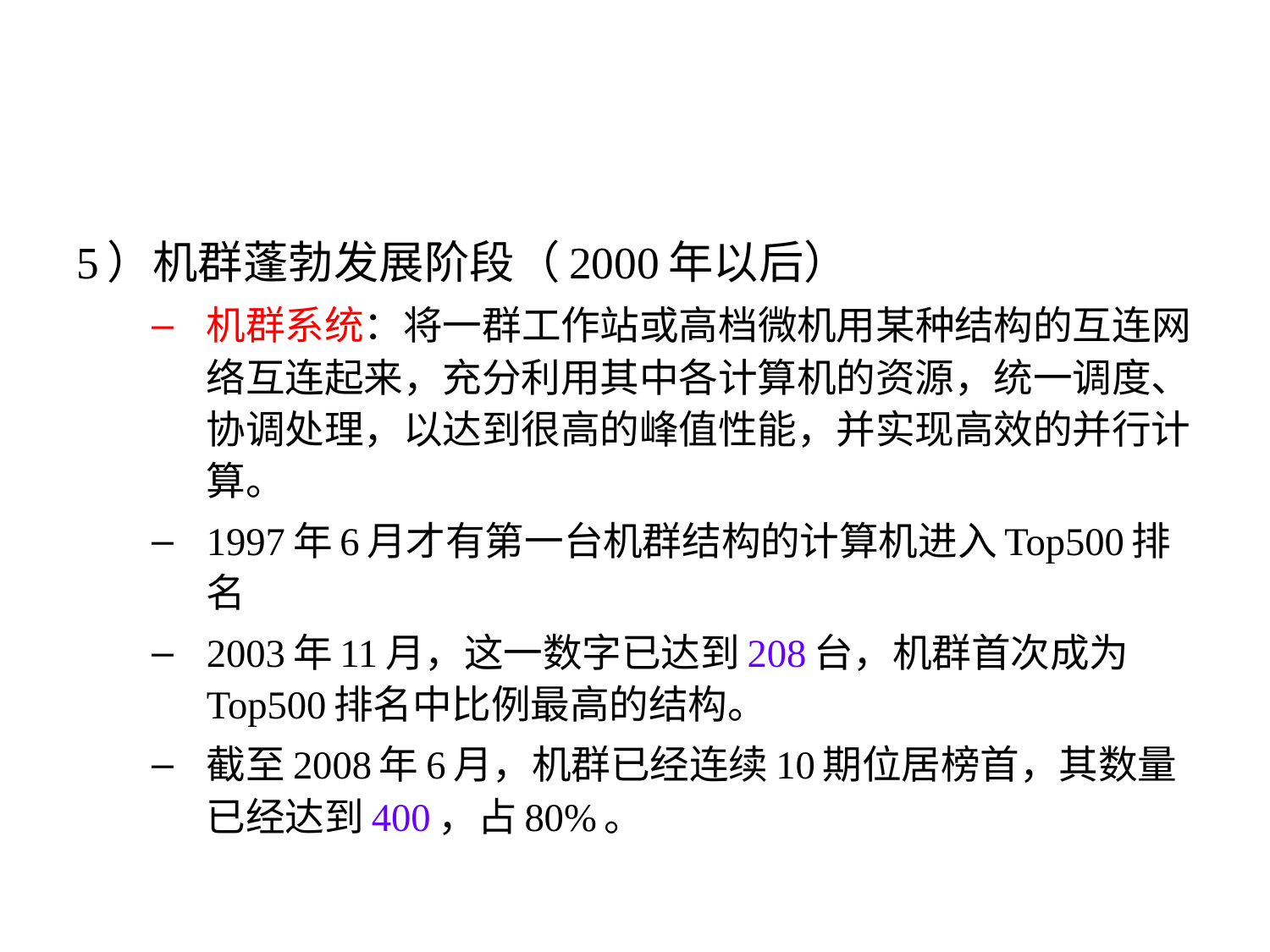

5）机群蓬勃发展阶段（2000年以后）
机群系统：将一群工作站或高档微机用某种结构的互连网络互连起来，充分利用其中各计算机的资源，统一调度、协调处理，以达到很高的峰值性能，并实现高效的并行计算。
1997年6月才有第一台机群结构的计算机进入Top500排名
2003年11月，这一数字已达到208台，机群首次成为Top500排名中比例最高的结构。
截至2008年6月，机群已经连续10期位居榜首，其数量已经达到400，占80%。